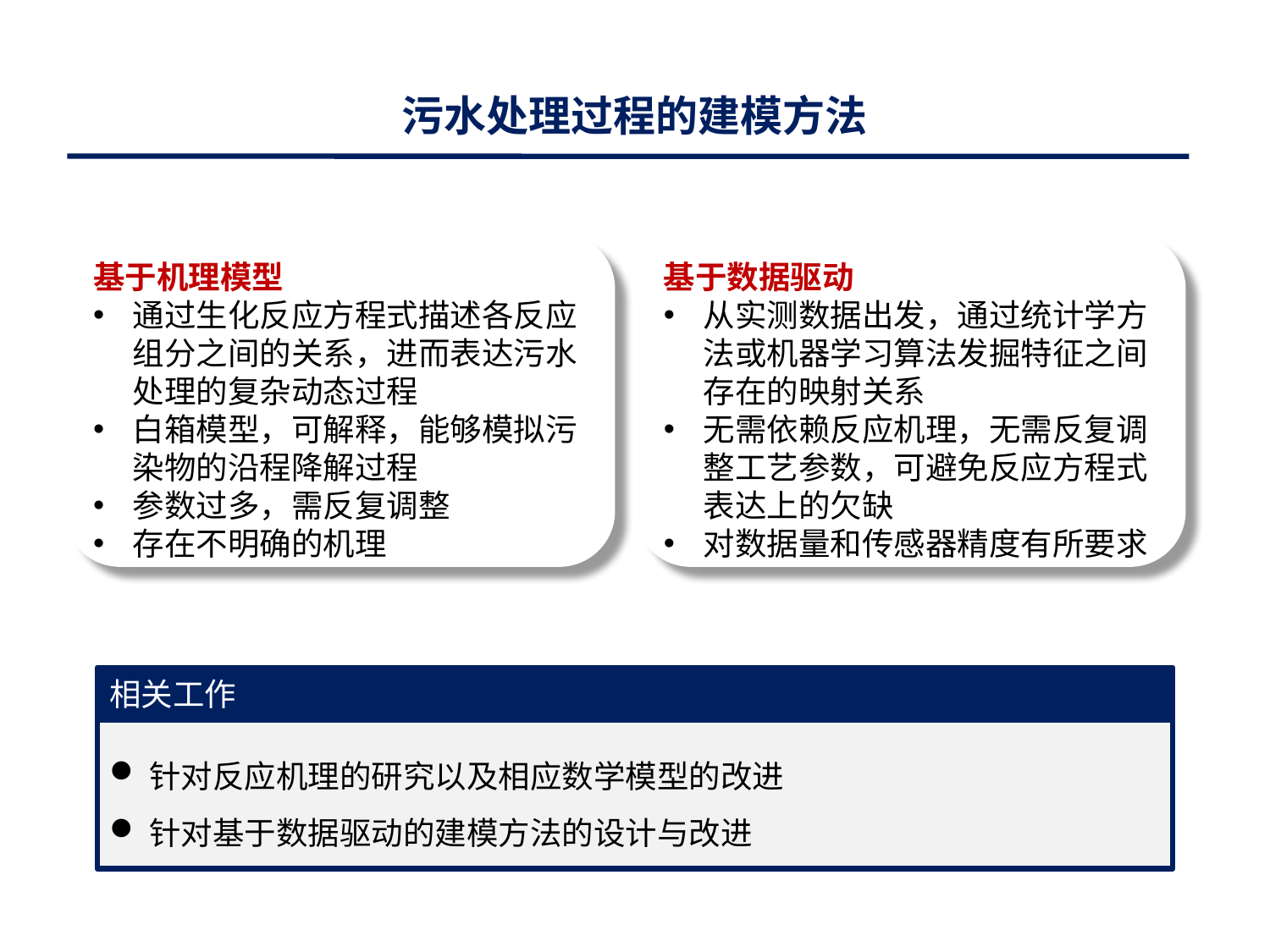

污水处理过程的建模方法
基于机理模型
通过生化反应方程式描述各反应组分之间的关系，进而表达污水处理的复杂动态过程
白箱模型，可解释，能够模拟污染物的沿程降解过程
参数过多，需反复调整
存在不明确的机理
基于数据驱动
从实测数据出发，通过统计学方法或机器学习算法发掘特征之间存在的映射关系
无需依赖反应机理，无需反复调整工艺参数，可避免反应方程式表达上的欠缺
对数据量和传感器精度有所要求
相关工作
针对反应机理的研究以及相应数学模型的改进
针对基于数据驱动的建模方法的设计与改进